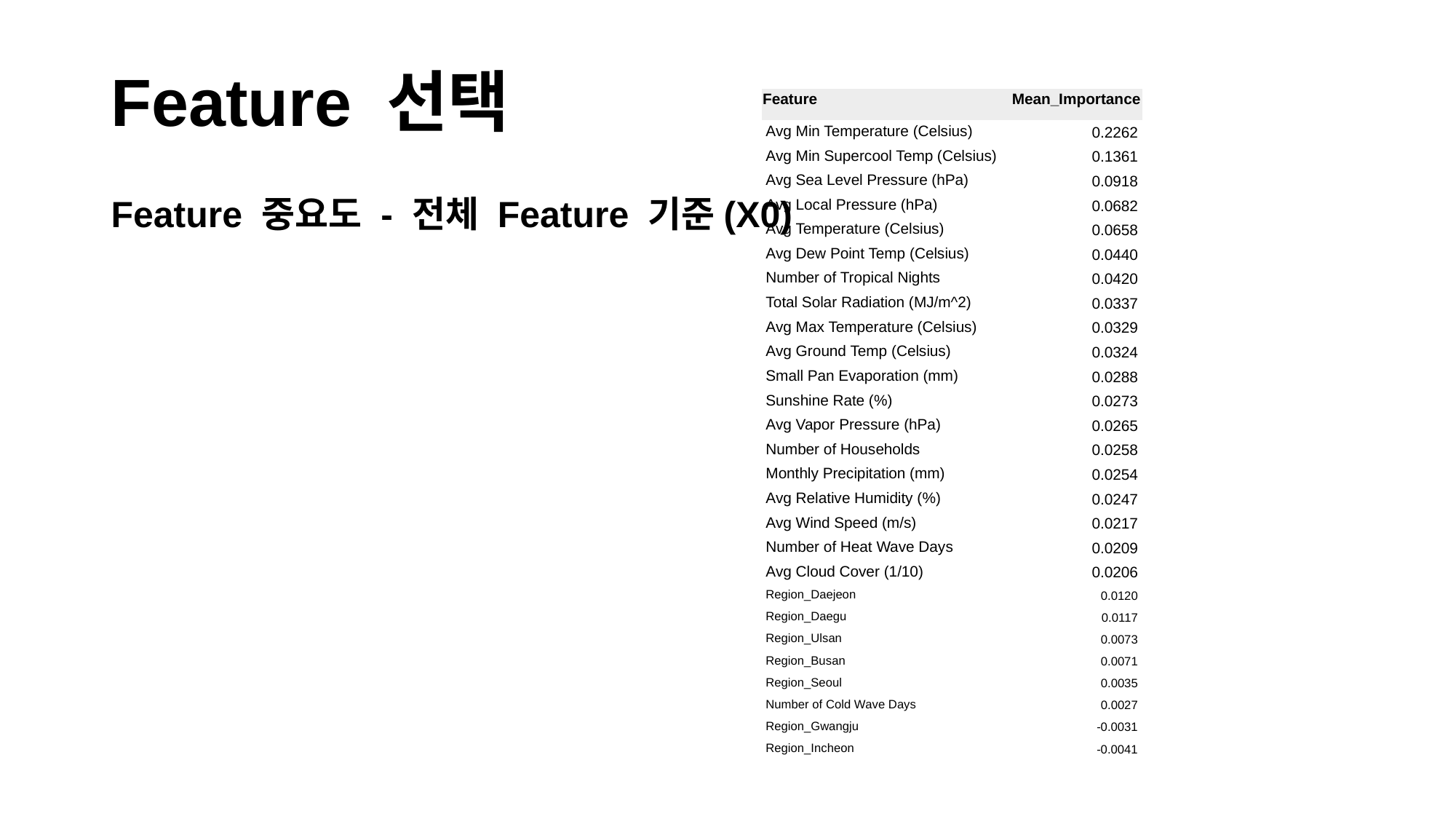

# Feature 선택
| Feature | Mean\_Importance |
| --- | --- |
| Avg Min Temperature (Celsius) | 0.2262 |
| Avg Min Supercool Temp (Celsius) | 0.1361 |
| Avg Sea Level Pressure (hPa) | 0.0918 |
| Avg Local Pressure (hPa) | 0.0682 |
| Avg Temperature (Celsius) | 0.0658 |
| Avg Dew Point Temp (Celsius) | 0.0440 |
| Number of Tropical Nights | 0.0420 |
| Total Solar Radiation (MJ/m^2) | 0.0337 |
| Avg Max Temperature (Celsius) | 0.0329 |
| Avg Ground Temp (Celsius) | 0.0324 |
| Small Pan Evaporation (mm) | 0.0288 |
| Sunshine Rate (%) | 0.0273 |
| Avg Vapor Pressure (hPa) | 0.0265 |
| Number of Households | 0.0258 |
| Monthly Precipitation (mm) | 0.0254 |
| Avg Relative Humidity (%) | 0.0247 |
| Avg Wind Speed (m/s) | 0.0217 |
| Number of Heat Wave Days | 0.0209 |
| Avg Cloud Cover (1/10) | 0.0206 |
| Region\_Daejeon | 0.0120 |
| Region\_Daegu | 0.0117 |
| Region\_Ulsan | 0.0073 |
| Region\_Busan | 0.0071 |
| Region\_Seoul | 0.0035 |
| Number of Cold Wave Days | 0.0027 |
| Region\_Gwangju | -0.0031 |
| Region\_Incheon | -0.0041 |
Feature 중요도 - 전체 Feature 기준(X0)